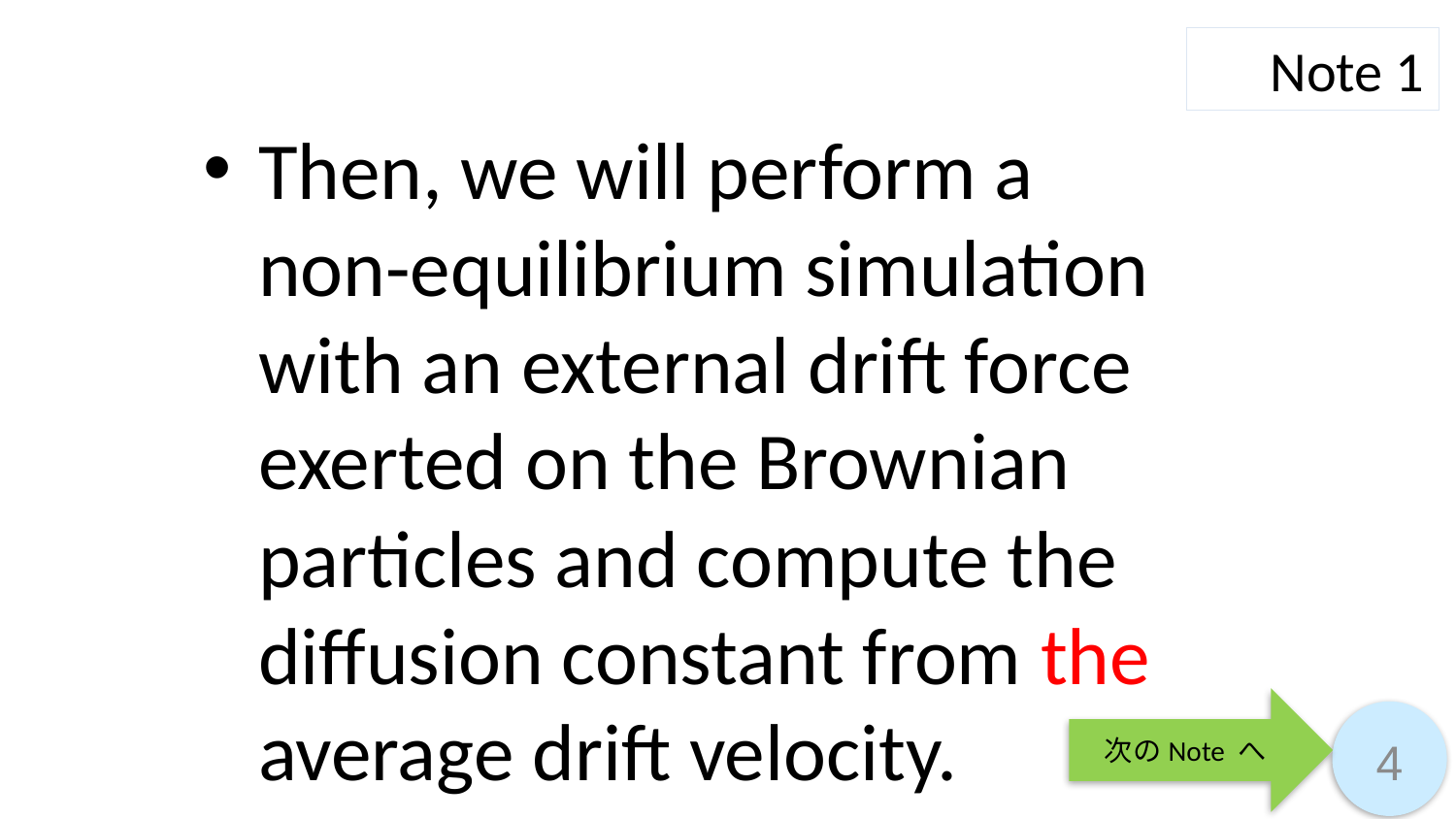

Note 1
Then, we will perform a non-equilibrium simulation with an external drift force exerted on the Brownian particles and compute the diffusion constant from the average drift velocity.
次のNote へ
4